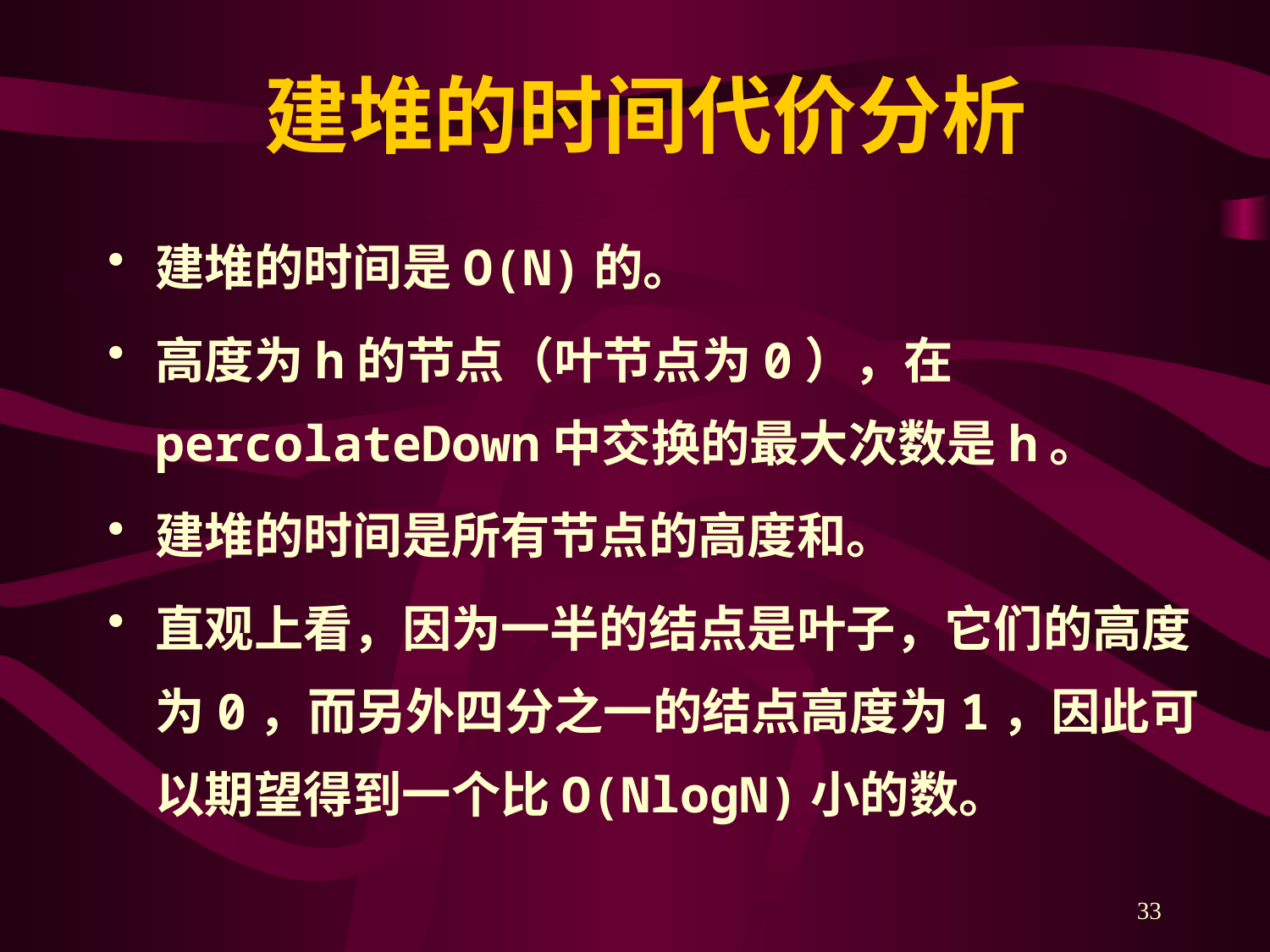

# 建堆的时间代价分析
建堆的时间是O(N)的。
高度为h的节点（叶节点为0），在percolateDown中交换的最大次数是h。
建堆的时间是所有节点的高度和。
直观上看，因为一半的结点是叶子，它们的高度为0，而另外四分之一的结点高度为1，因此可以期望得到一个比O(NlogN)小的数。
33